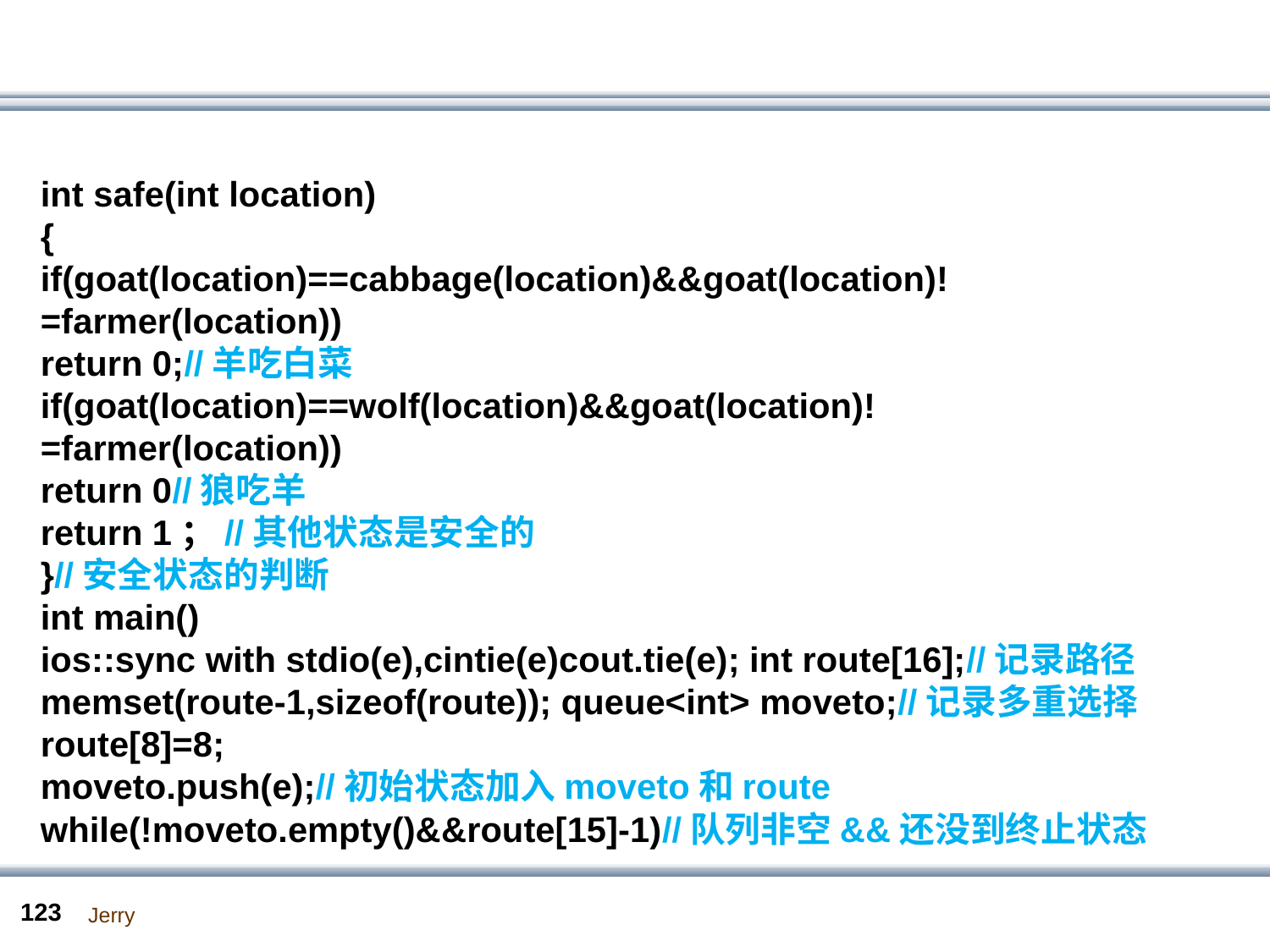

#
int safe(int location)
{
if(goat(location)==cabbage(location)&&goat(location)!=farmer(location))
return 0;//羊吃白菜
if(goat(location)==wolf(location)&&goat(location)!=farmer(location))
return 0//狼吃羊
return 1；//其他状态是安全的
}//安全状态的判断
int main()
ios::sync with stdio(e),cintie(e)cout.tie(e); int route[16];//记录路径
memset(route-1,sizeof(route)); queue<int> moveto;//记录多重选择 route[8]=8;
moveto.push(e);//初始状态加入moveto和route
while(!moveto.empty()&&route[15]-1)//队列非空&&还没到终止状态